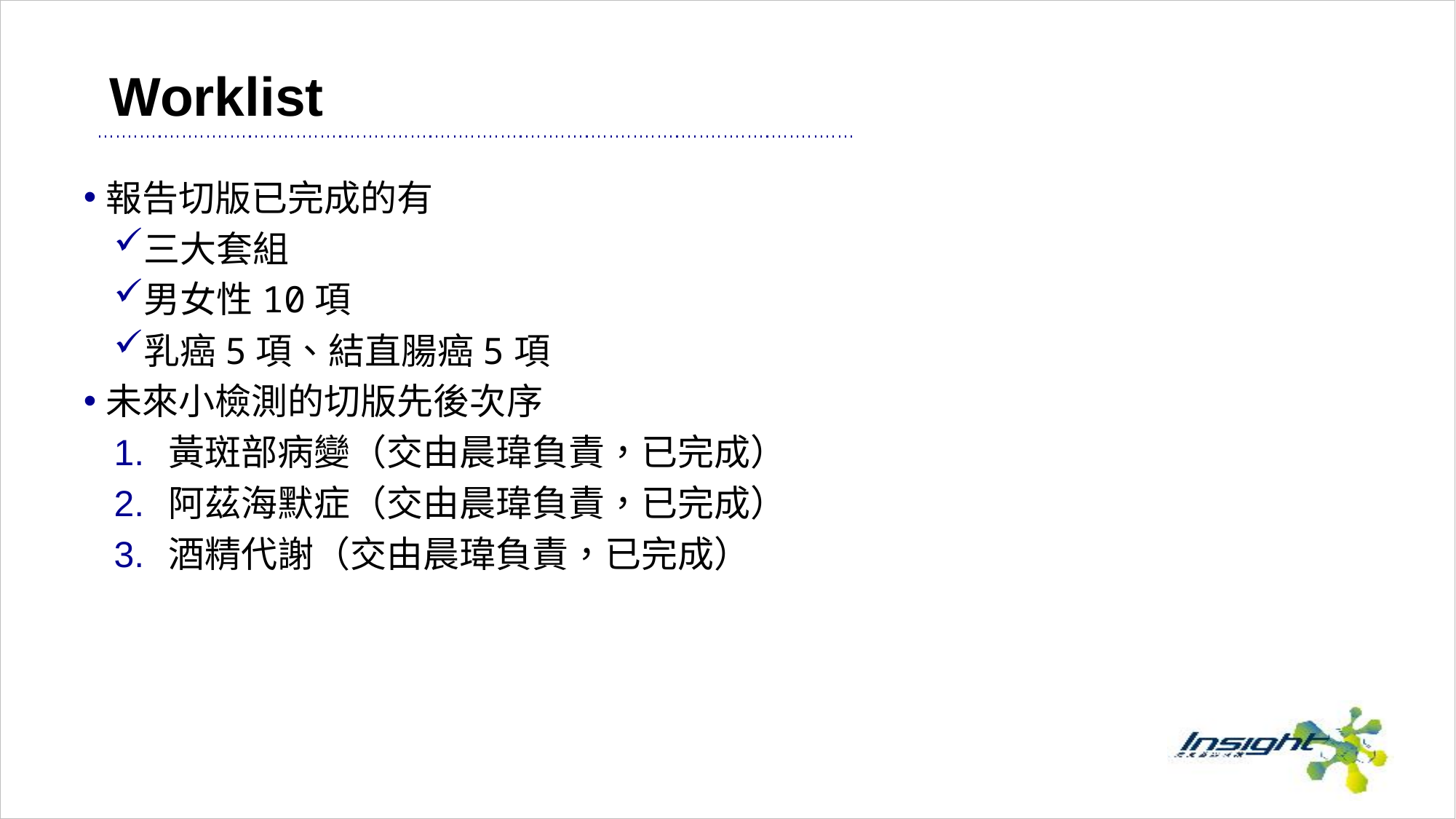

# Worklist
報告切版已完成的有
三大套組
男女性10項
乳癌5項、結直腸癌5項
未來小檢測的切版先後次序
黃斑部病變（交由晨瑋負責，已完成）
阿茲海默症（交由晨瑋負責，已完成）
酒精代謝（交由晨瑋負責，已完成）